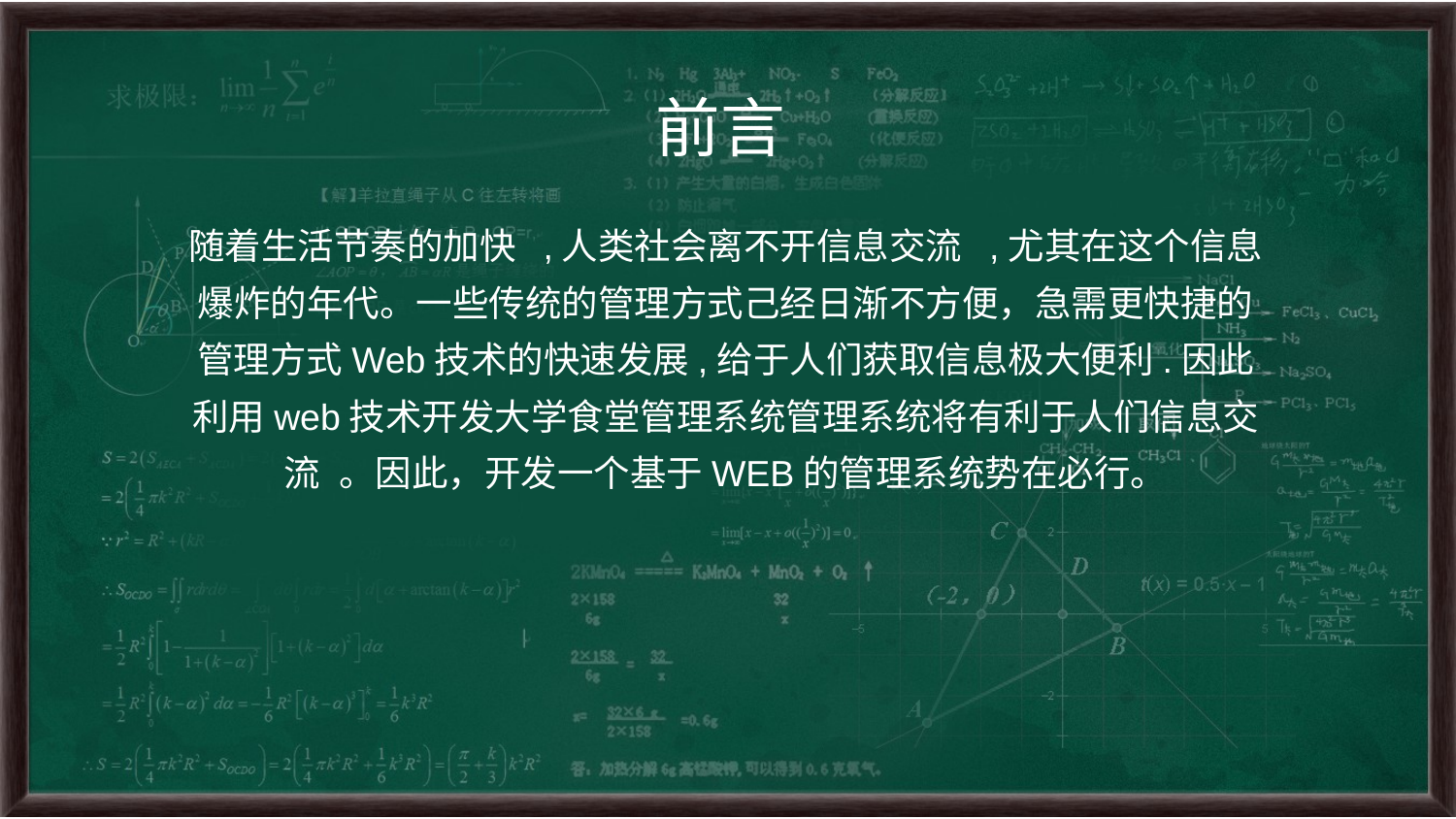

前言
随着生活节奏的加快 ,人类社会离不开信息交流 ,尤其在这个信息爆炸的年代。一些传统的管理方式己经日渐不方便，急需更快捷的管理方式Web技术的快速发展,给于人们获取信息极大便利.因此利用web技术开发大学食堂管理系统管理系统将有利于人们信息交流 。因此，开发一个基于WEB的管理系统势在必行。